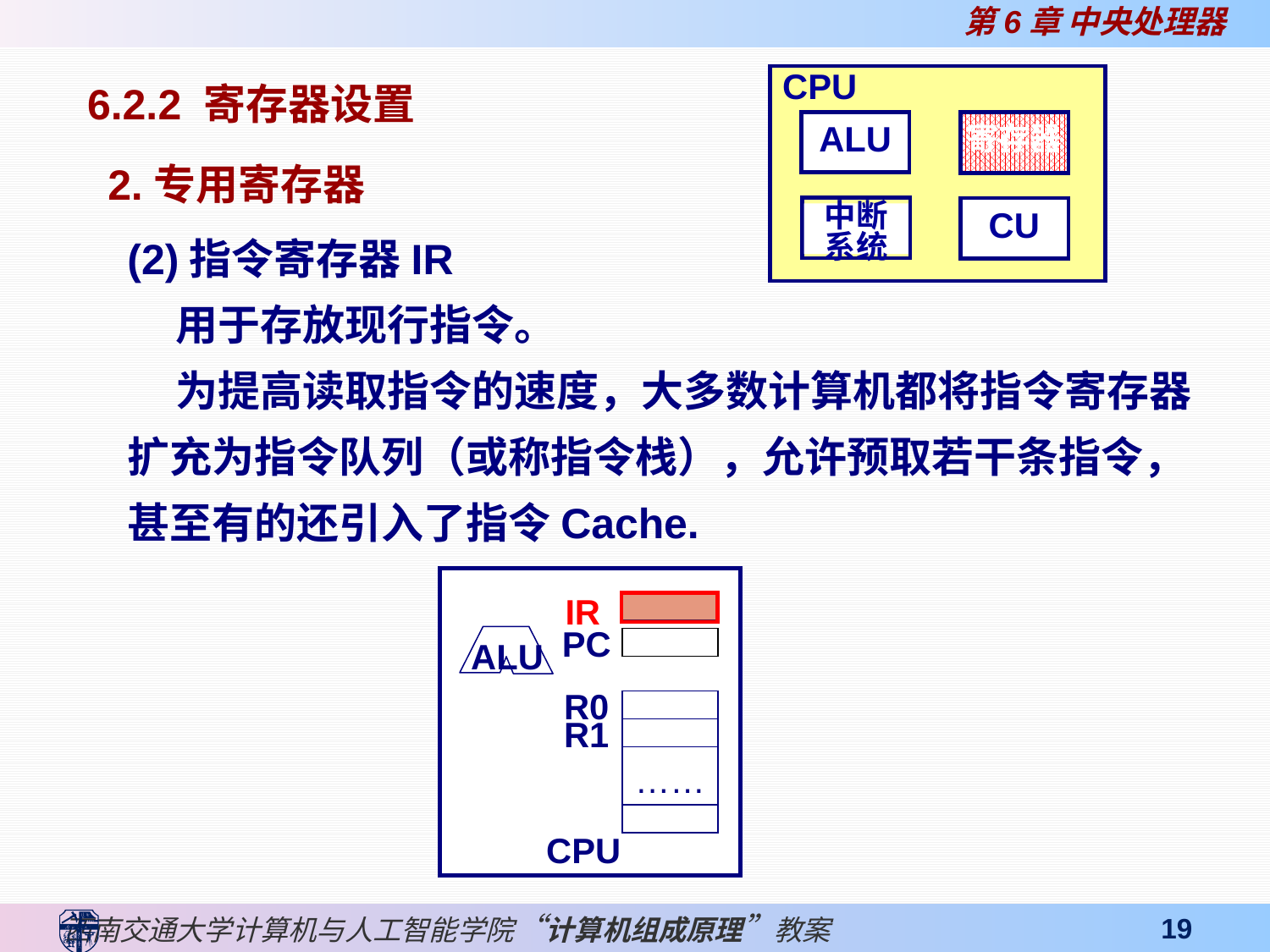

CPU

ALU
寄存器

中断
系统
CU
6.2.2 寄存器设置
2.专用寄存器
(2)指令寄存器IR
    用于存放现行指令。
    为提高读取指令的速度，大多数计算机都将指令寄存器扩充为指令队列（或称指令栈），允许预取若干条指令，甚至有的还引入了指令Cache.

IR

PC

ALU
R0

R1

……

CPU